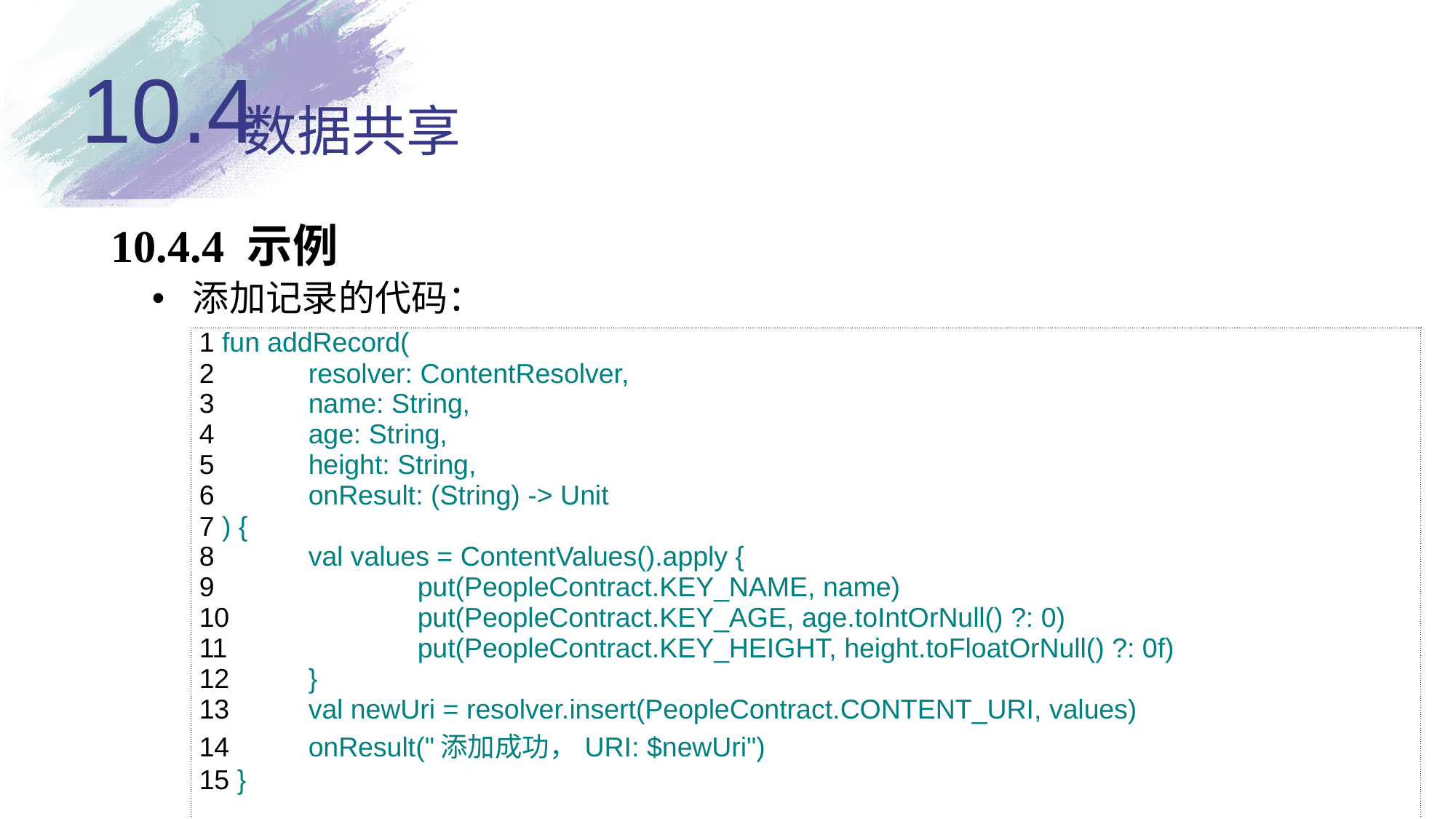

10.4
# 数据共享
10.4.4 示例
添加记录的代码：
| 1 fun addRecord( 2  resolver: ContentResolver, 3  name: String, 4  age: String, 5  height: String, 6  onResult: (String) -> Unit 7 ) { 8  val values = ContentValues().apply { 9  put(PeopleContract.KEY\_NAME, name) 10  put(PeopleContract.KEY\_AGE, age.toIntOrNull() ?: 0) 11  put(PeopleContract.KEY\_HEIGHT, height.toFloatOrNull() ?: 0f) 12  } 13  val newUri = resolver.insert(PeopleContract.CONTENT\_URI, values) 14  onResult("添加成功，URI: $newUri") 15 } |
| --- |